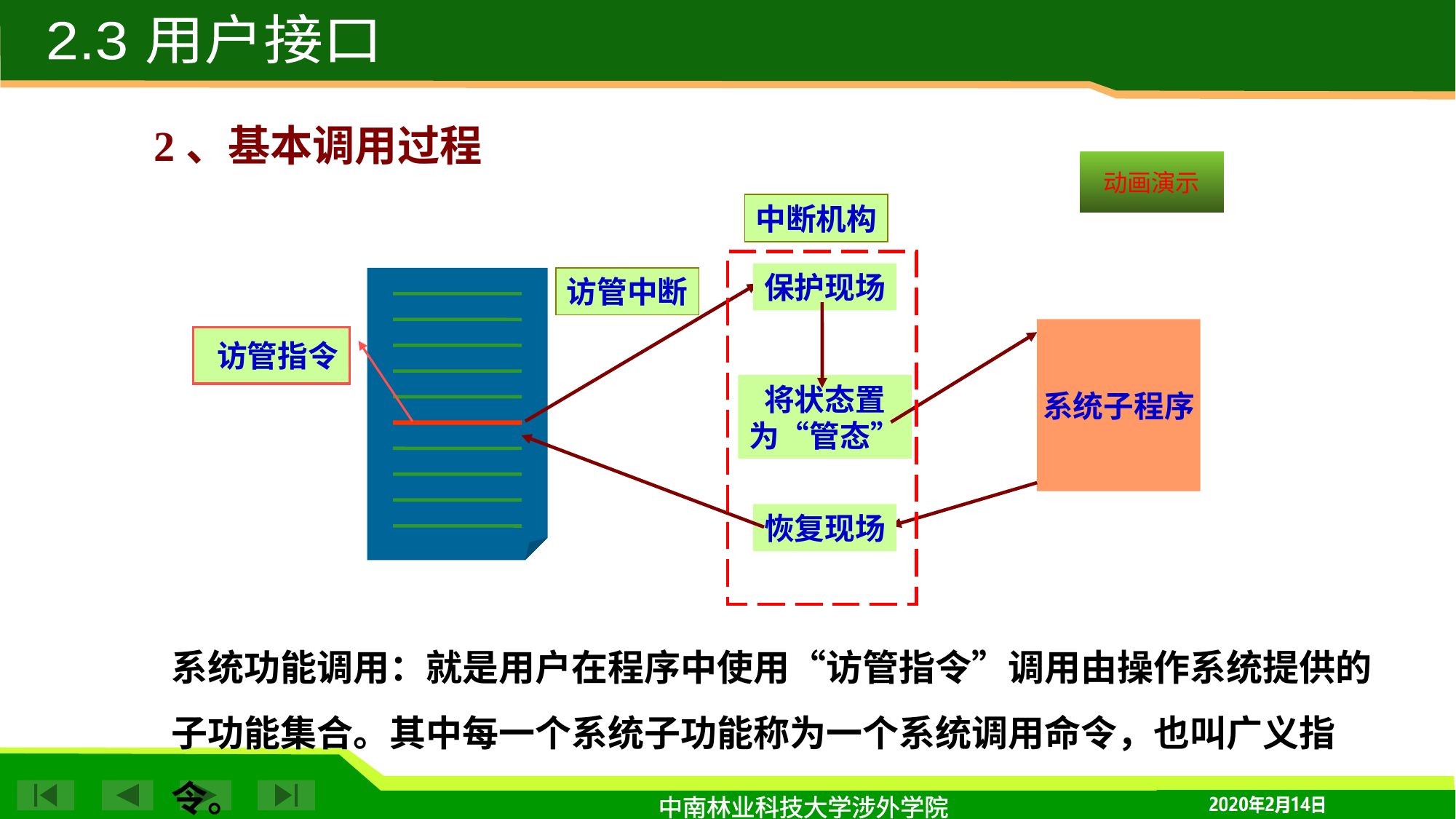

2.3 用户接口
2、基本调用过程
动画演示
中断机构

保护现场
访管中断

系统子程序

访管指令

将状态置
为“管态”

恢复现场

系统功能调用：就是用户在程序中使用“访管指令”调用由操作系统提供的子功能集合。其中每一个系统子功能称为一个系统调用命令，也叫广义指令。